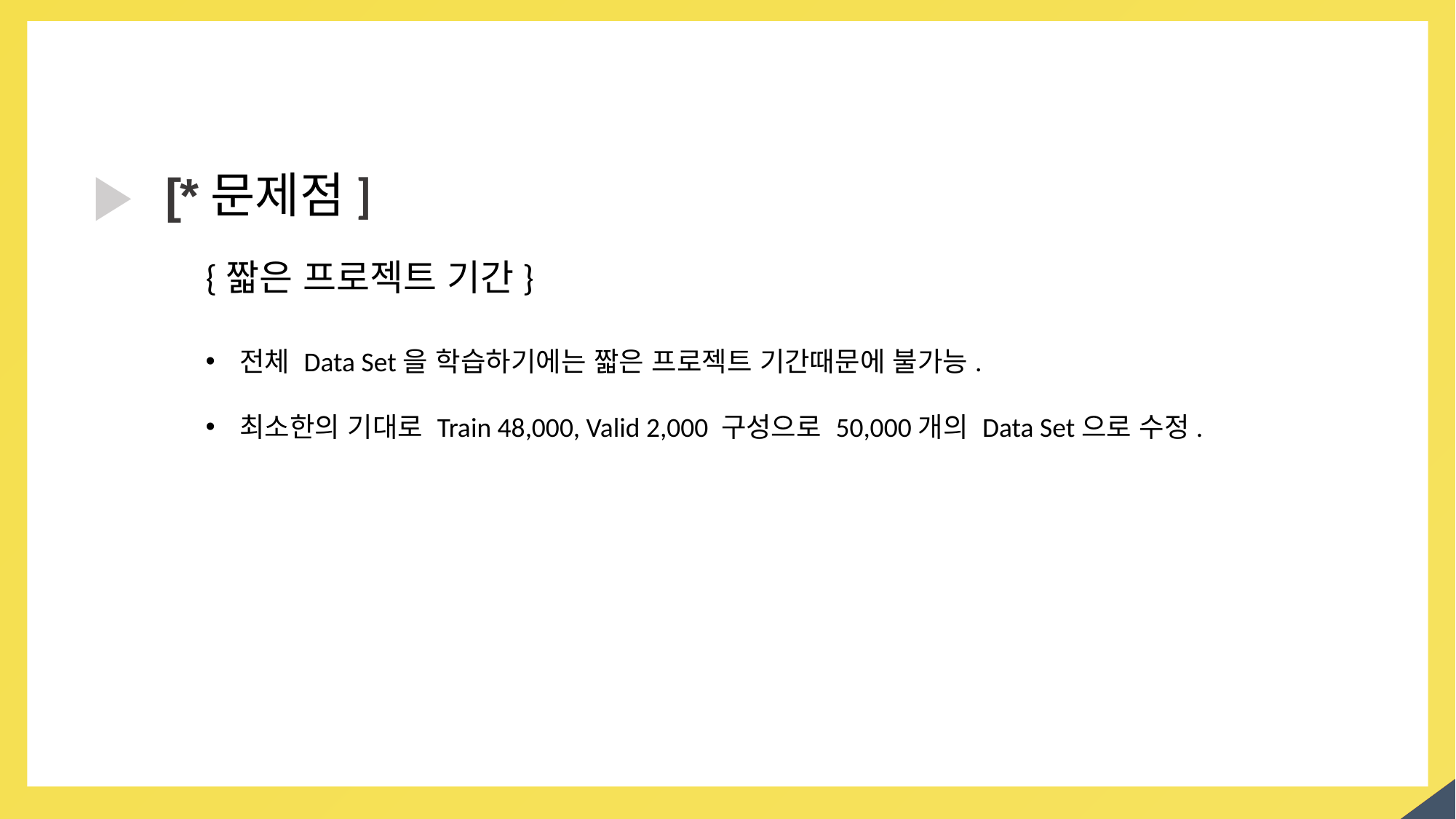

▶
[*문제점]
{짧은 프로젝트 기간}
전체 Data Set을 학습하기에는 짧은 프로젝트 기간때문에 불가능.

최소한의 기대로 Train 48,000, Valid 2,000 구성으로 50,000개의 Data Set으로 수정.

12